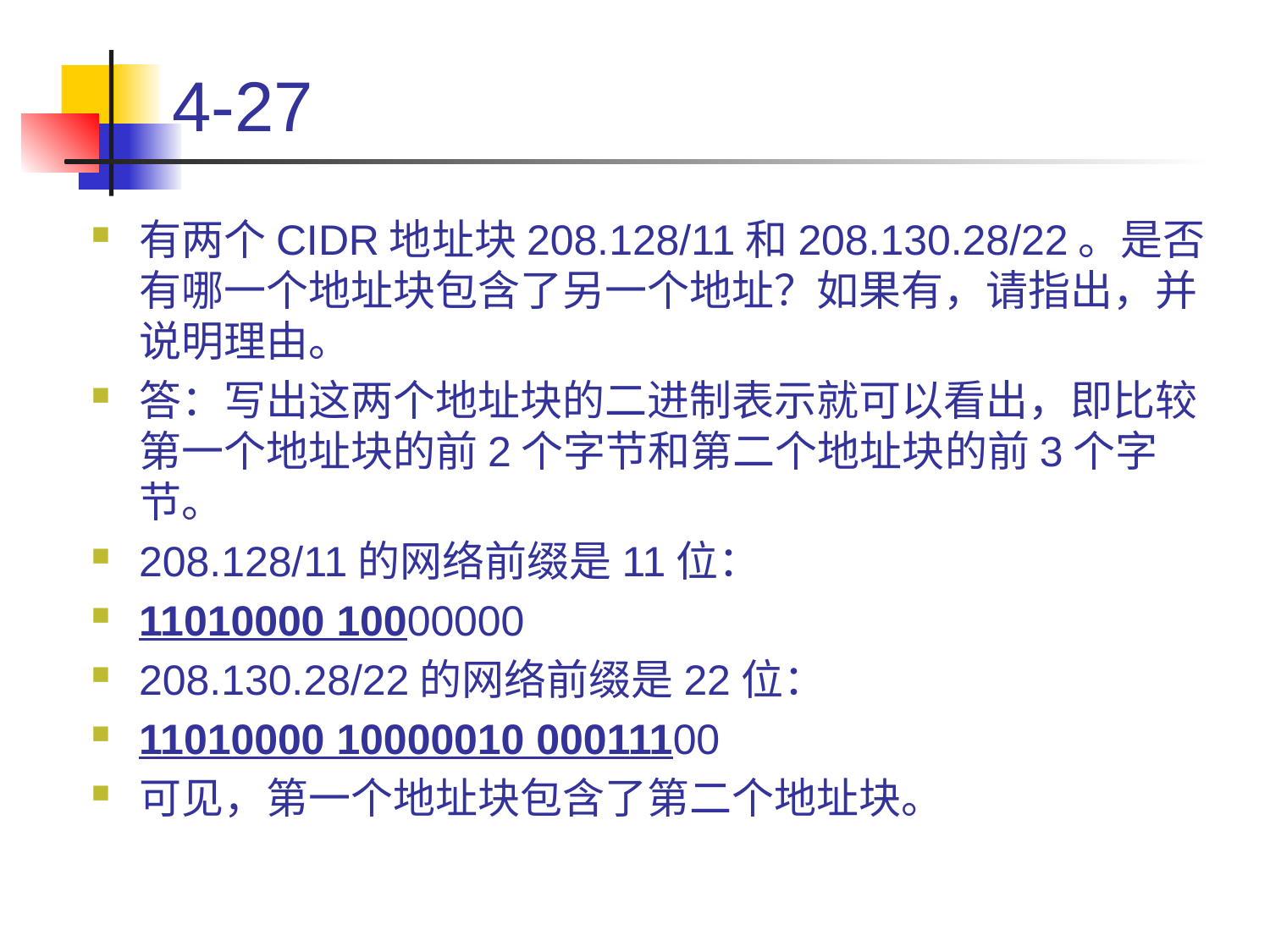

# 4-27
有两个CIDR地址块208.128/11和208.130.28/22。是否有哪一个地址块包含了另一个地址？如果有，请指出，并说明理由。
答：写出这两个地址块的二进制表示就可以看出，即比较第一个地址块的前2个字节和第二个地址块的前3个字节。
208.128/11的网络前缀是11位：
11010000 10000000
208.130.28/22的网络前缀是22位：
11010000 10000010 00011100
可见，第一个地址块包含了第二个地址块。